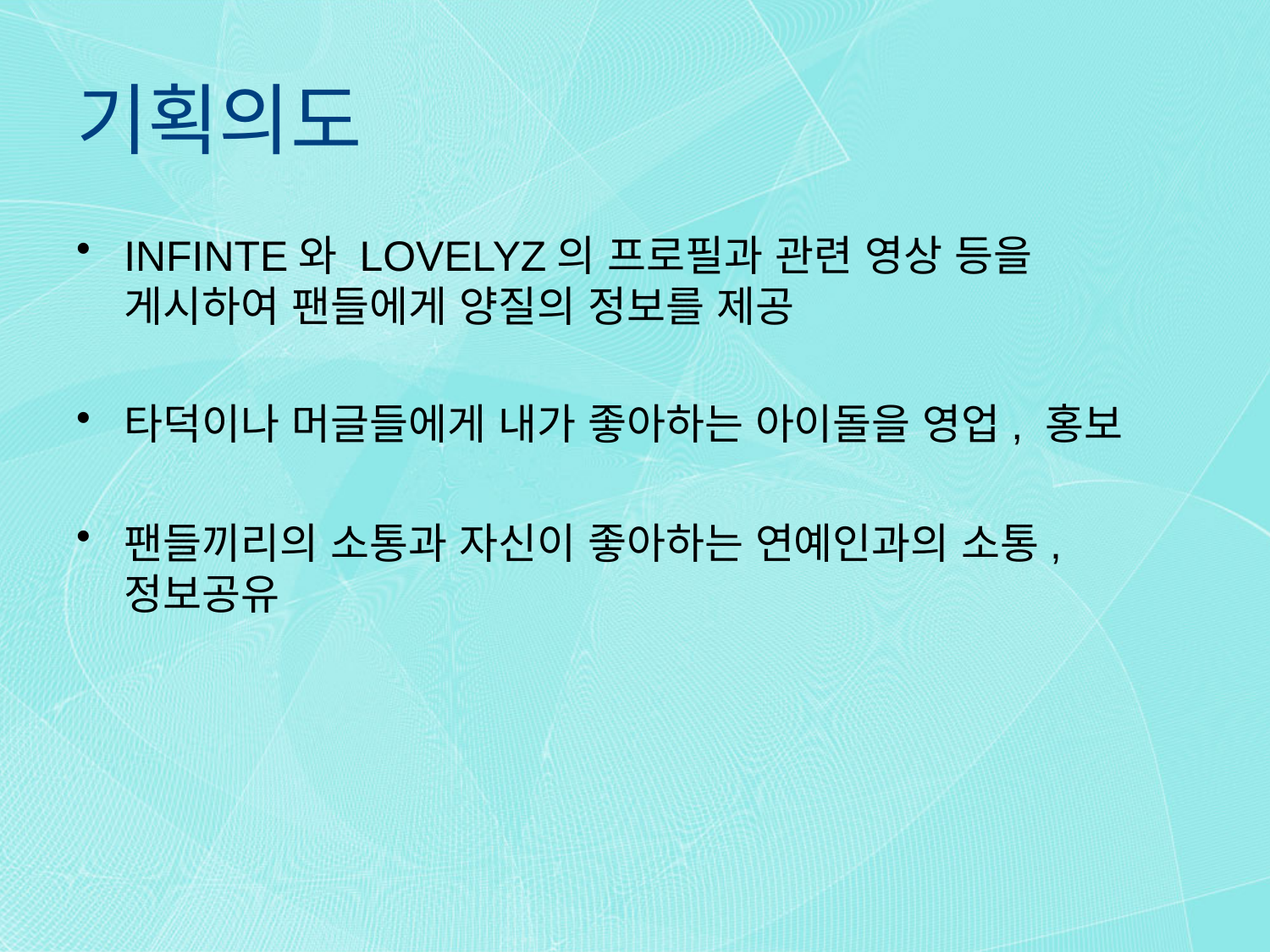

# 기획의도
INFINTE와 LOVELYZ의 프로필과 관련 영상 등을 게시하여 팬들에게 양질의 정보를 제공

타덕이나 머글들에게 내가 좋아하는 아이돌을 영업, 홍보

팬들끼리의 소통과 자신이 좋아하는 연예인과의 소통, 정보공유